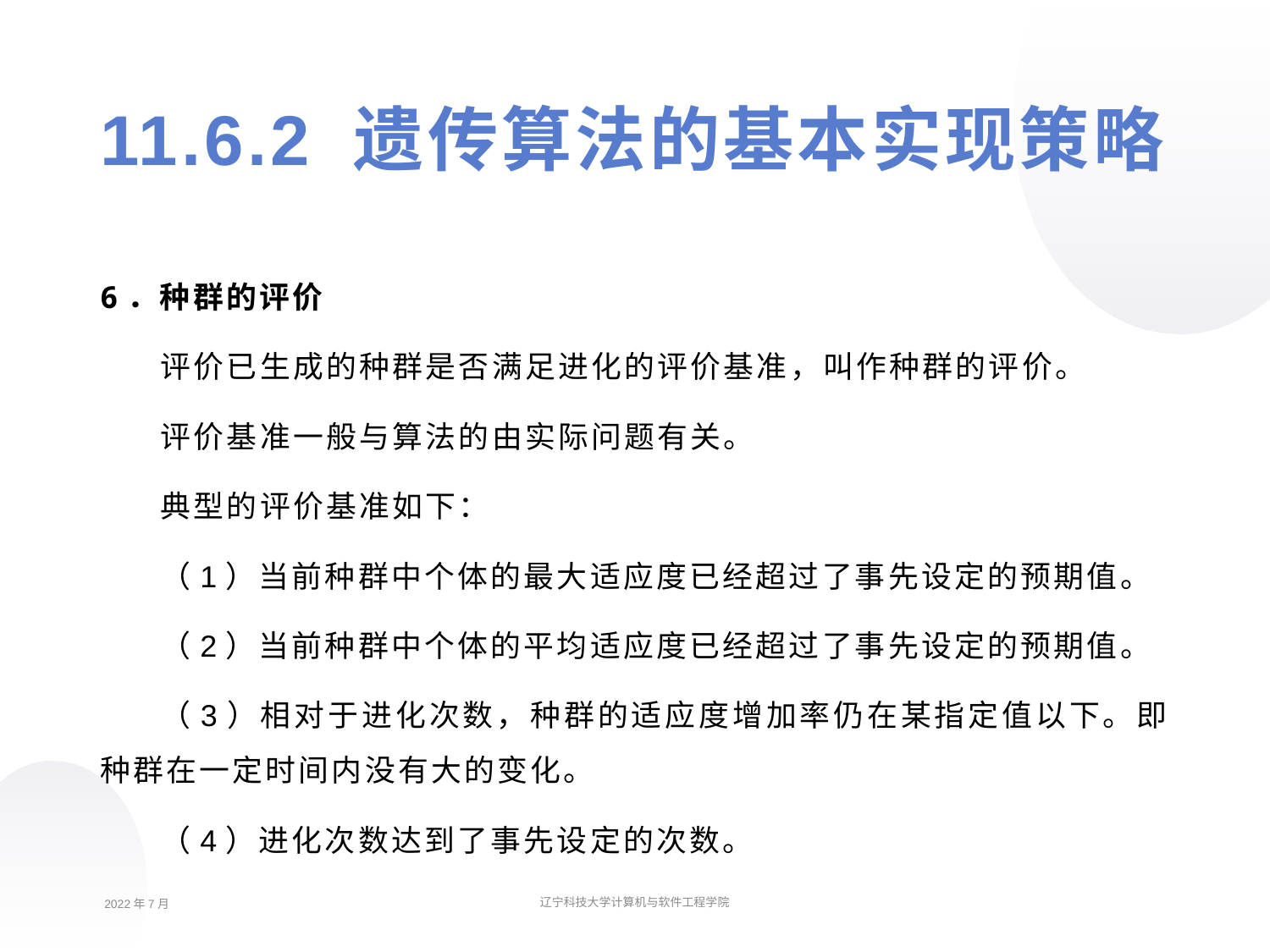

11.6.2 遗传算法的基本实现策略
6．种群的评价
评价已生成的种群是否满足进化的评价基准，叫作种群的评价。
评价基准一般与算法的由实际问题有关。
典型的评价基准如下：
（1）当前种群中个体的最大适应度已经超过了事先设定的预期值。
（2）当前种群中个体的平均适应度已经超过了事先设定的预期值。
（3）相对于进化次数，种群的适应度增加率仍在某指定值以下。即种群在一定时间内没有大的变化。
（4）进化次数达到了事先设定的次数。

2022年7月
辽宁科技大学计算机与软件工程学院
173